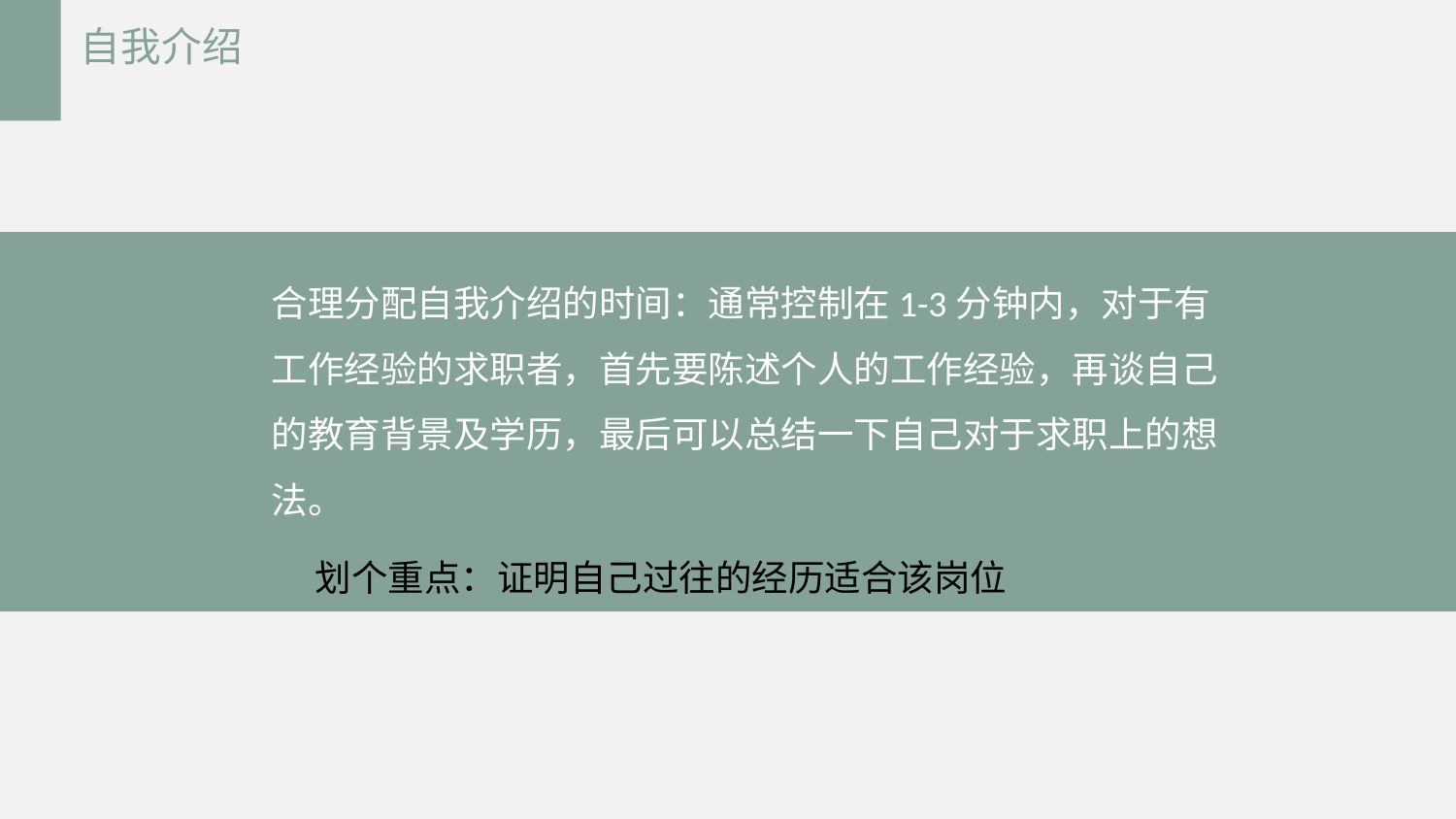

自我介绍
合理分配自我介绍的时间：通常控制在1-3分钟内，对于有工作经验的求职者，首先要陈述个人的工作经验，再谈自己的教育背景及学历，最后可以总结一下自己对于求职上的想法。
划个重点：证明自己过往的经历适合该岗位